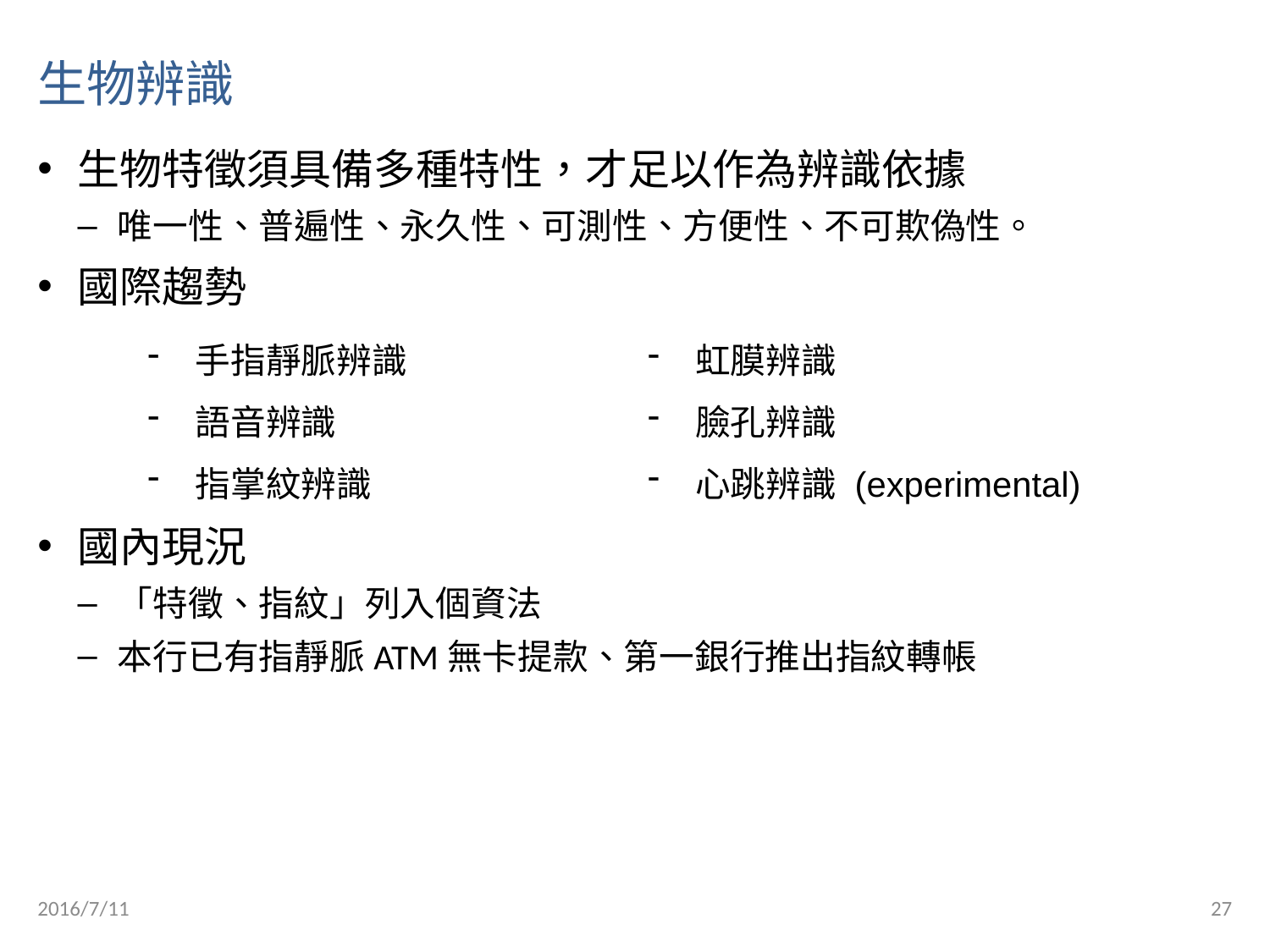

# 生物辨識
生物特徵須具備多種特性，才足以作為辨識依據
唯一性、普遍性、永久性、可測性、方便性、不可欺偽性。
國際趨勢

國內現況
「特徵、指紋」列入個資法
本行已有指靜脈ATM無卡提款、第一銀行推出指紋轉帳
| 手指靜脈辨識 語音辨識 指掌紋辨識 | 虹膜辨識 臉孔辨識 心跳辨識 (experimental) |
| --- | --- |
2016/7/11
27